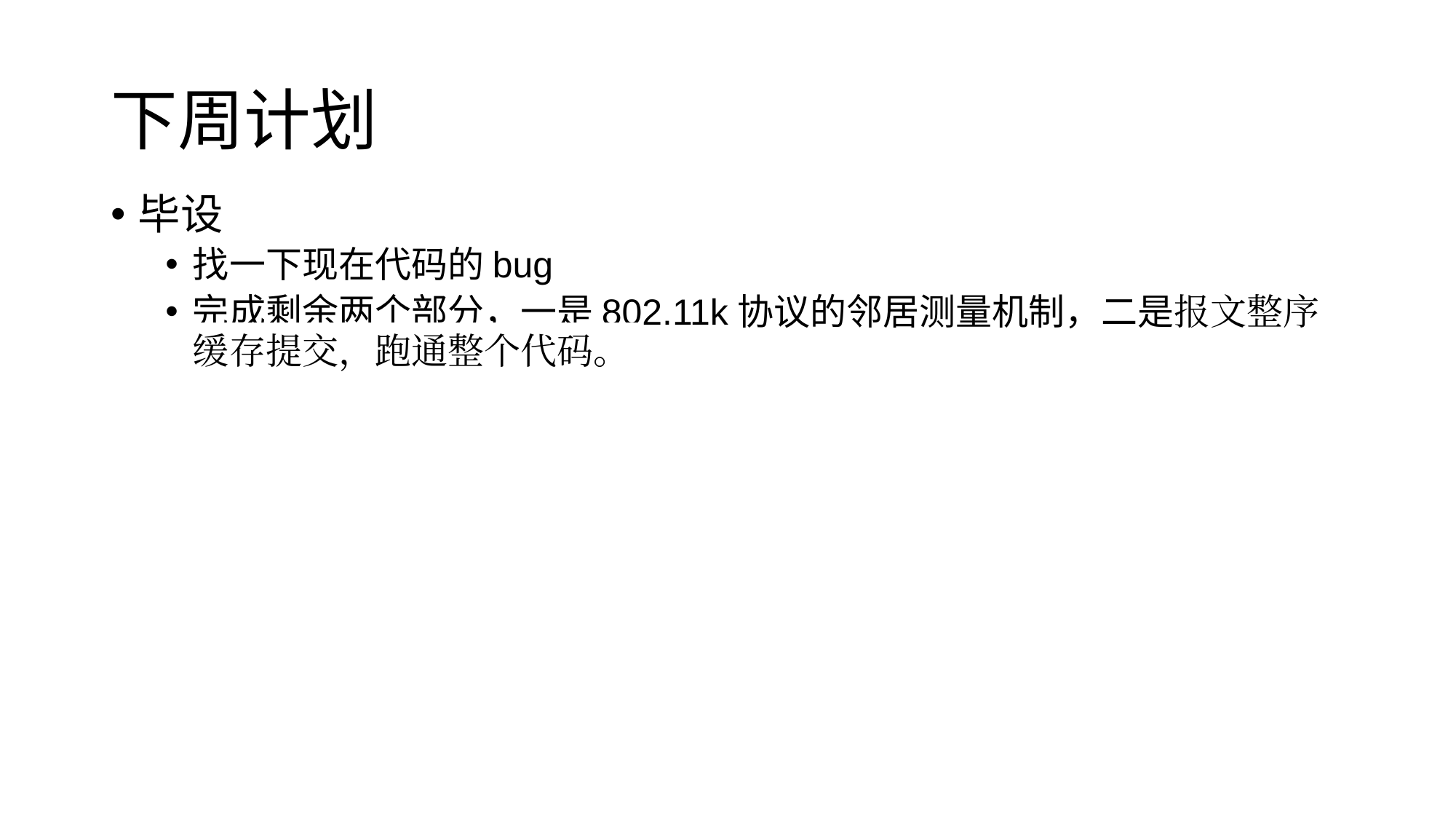

# 下周计划
毕设
找一下现在代码的bug
完成剩余两个部分，一是802.11k协议的邻居测量机制，二是报文整序缓存提交，跑通整个代码。